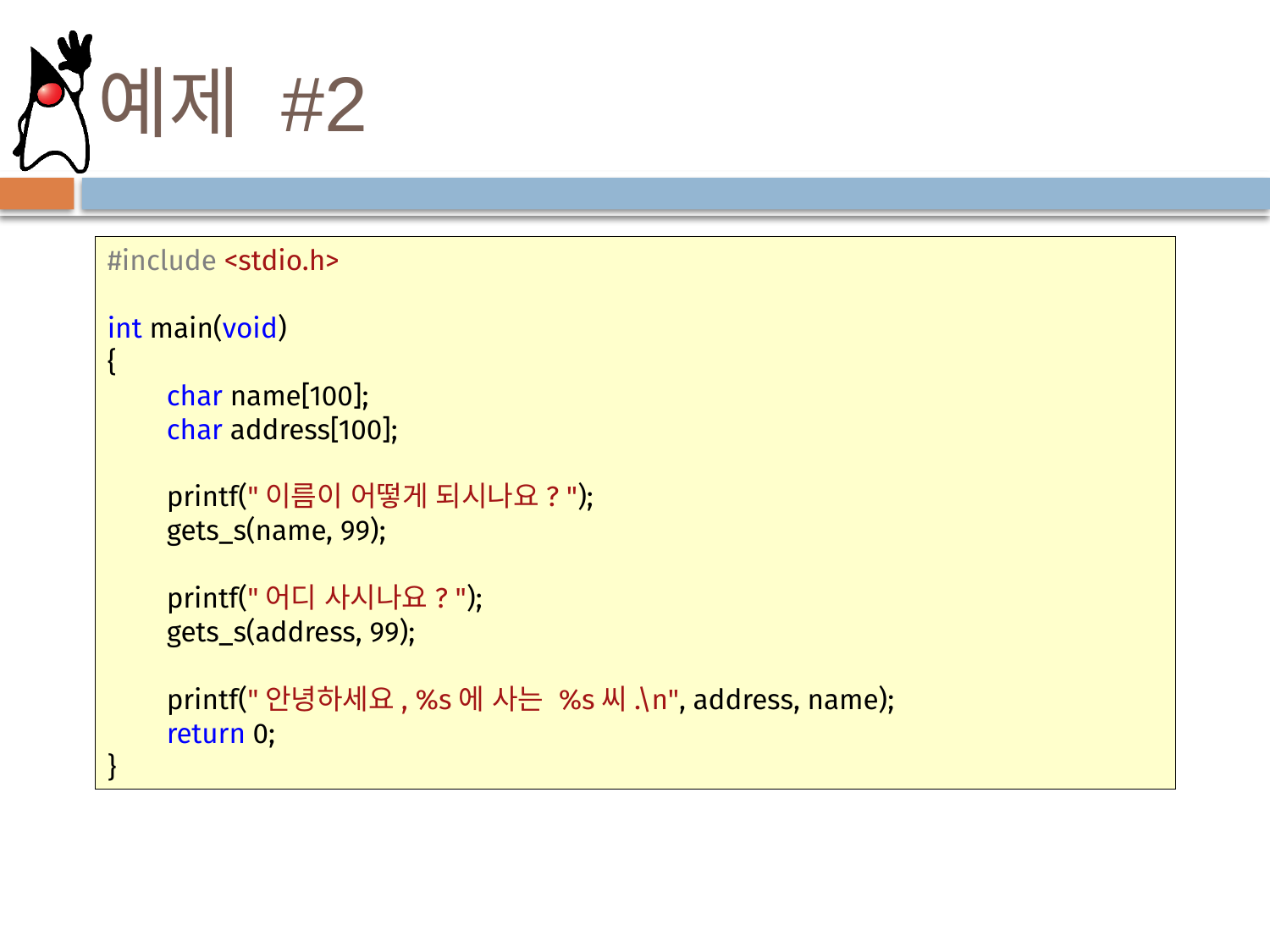

# 예제 #2
#include <stdio.h>

int main(void)
{
        char name[100];
        char address[100];

        printf("이름이 어떻게 되시나요? ");
        gets_s(name, 99);

        printf("어디 사시나요? ");
        gets_s(address, 99);

        printf("안녕하세요, %s에 사는 %s씨.\n", address, name);
        return 0;
}